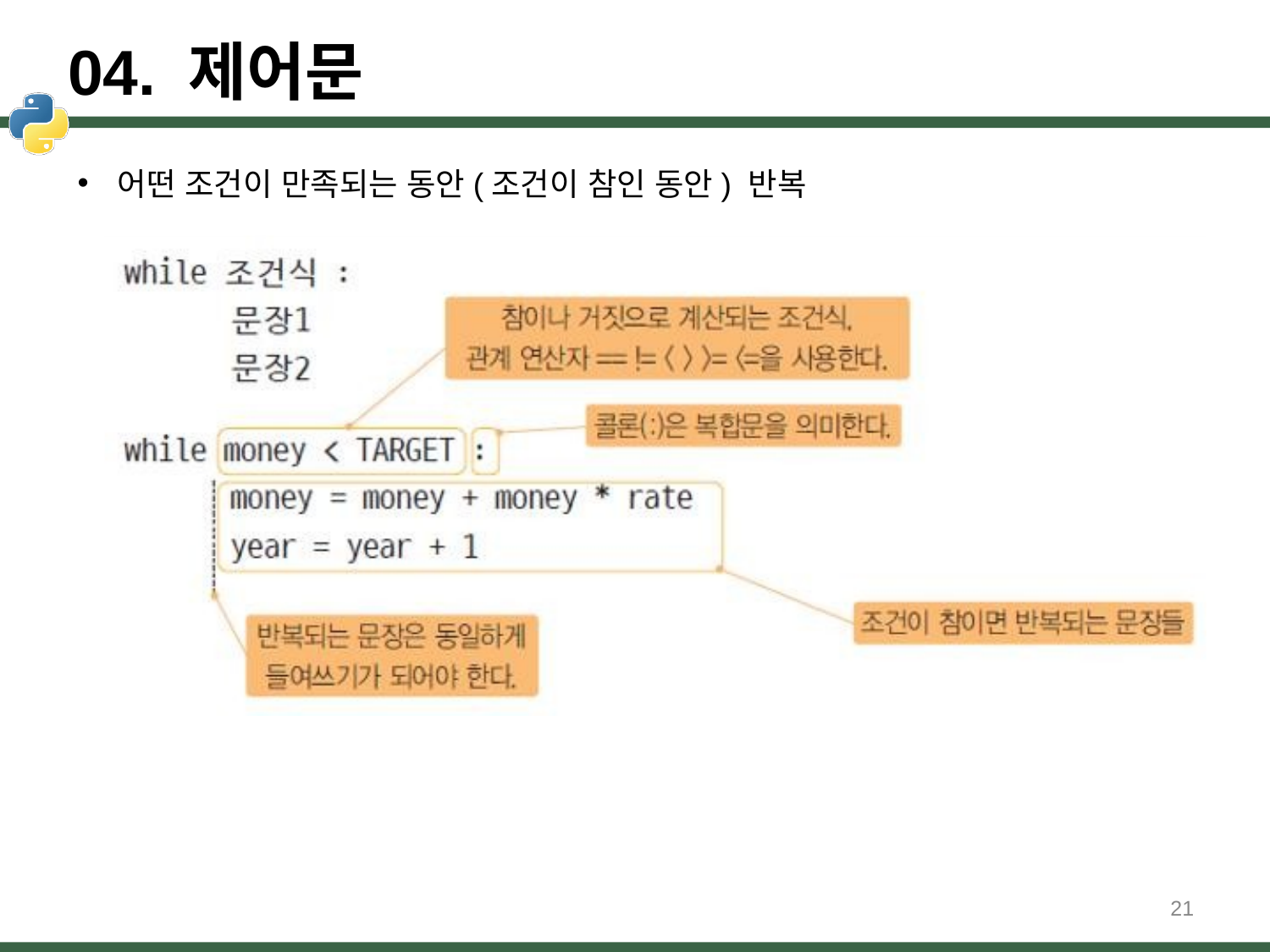

# 04. 제어문

어떤 조건이 만족되는 동안(조건이 참인 동안) 반복

21